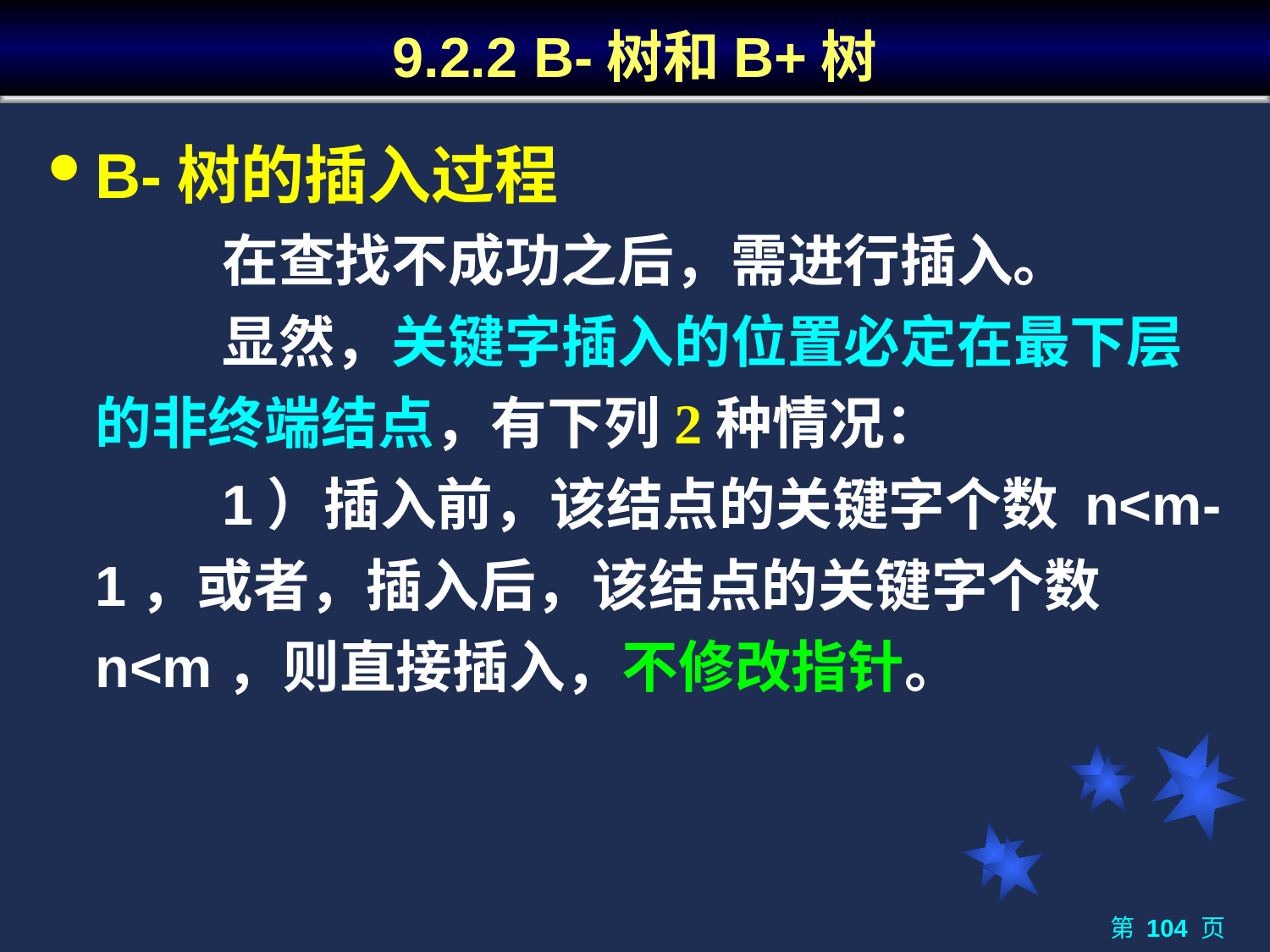

# 9.2.2 B-树和B+树
B-树的插入过程
		在查找不成功之后，需进行插入。
		显然，关键字插入的位置必定在最下层的非终端结点，有下列2种情况：
		1）插入前，该结点的关键字个数 n<m-1，或者，插入后，该结点的关键字个数 n<m，则直接插入，不修改指针。
第 104 页